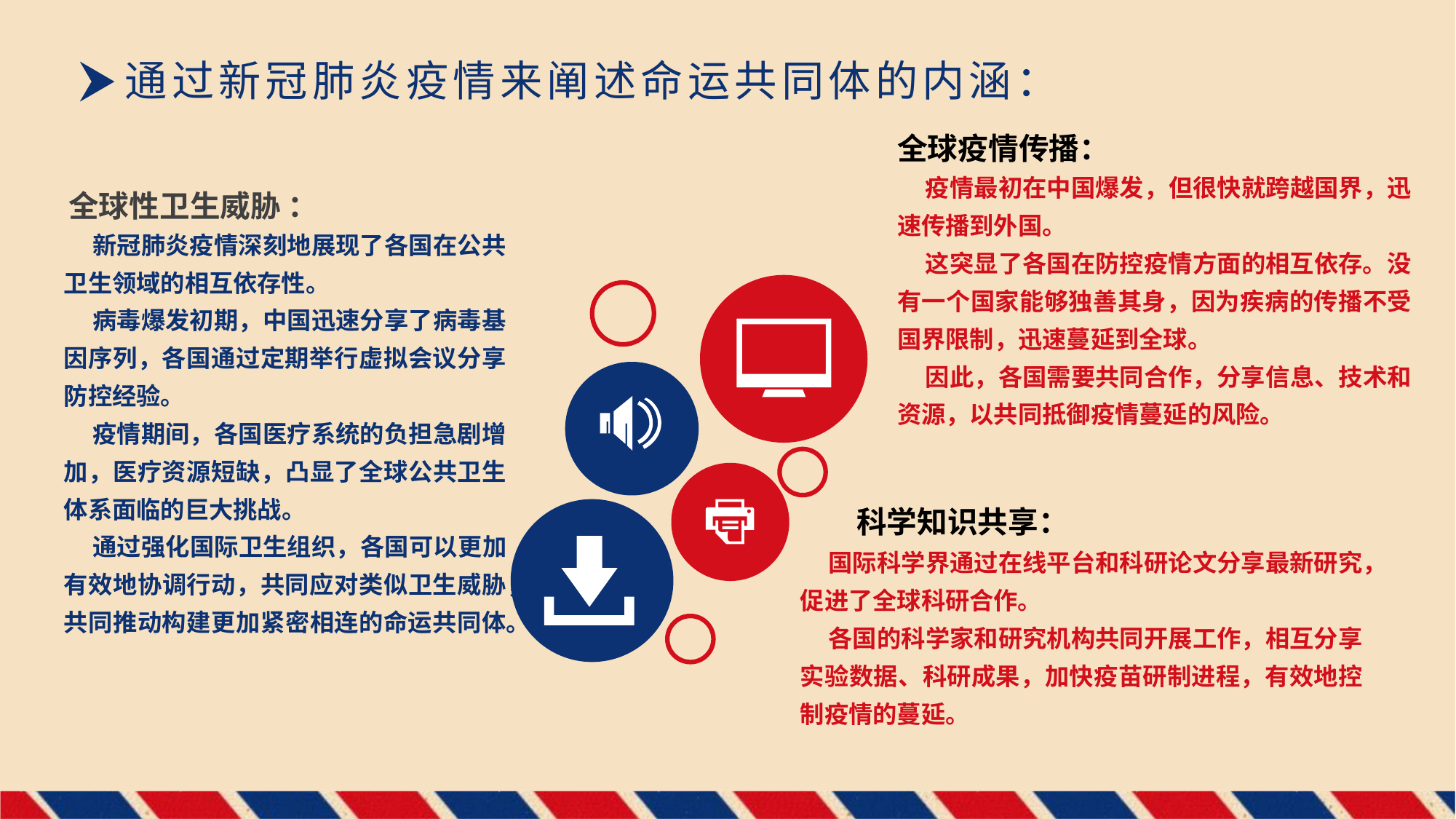

通过新冠肺炎疫情来阐述命运共同体的内涵：

全球疫情传播：
    疫情最初在中国爆发，但很快就跨越国界，迅速传播到外国。
    这突显了各国在防控疫情方面的相互依存。没有一个国家能够独善其身，因为疾病的传播不受国界限制，迅速蔓延到全球。
    因此，各国需要共同合作，分享信息、技术和资源，以共同抵御疫情蔓延的风险。
全球性卫生威胁 ：
    新冠肺炎疫情深刻地展现了各国在公共卫生领域的相互依存性。
    病毒爆发初期，中国迅速分享了病毒基因序列，各国通过定期举行虚拟会议分享防控经验。
    疫情期间，各国医疗系统的负担急剧增加，医疗资源短缺，凸显了全球公共卫生体系面临的巨大挑战。
    通过强化国际卫生组织，各国可以更加有效地协调行动，共同应对类似卫生威胁，共同推动构建更加紧密相连的命运共同体。

科学知识共享：

    国际科学界通过在线平台和科研论文分享最新研究，促进了全球科研合作。
    各国的科学家和研究机构共同开展工作，相互分享实验数据、科研成果，加快疫苗研制进程，有效地控制疫情的蔓延。